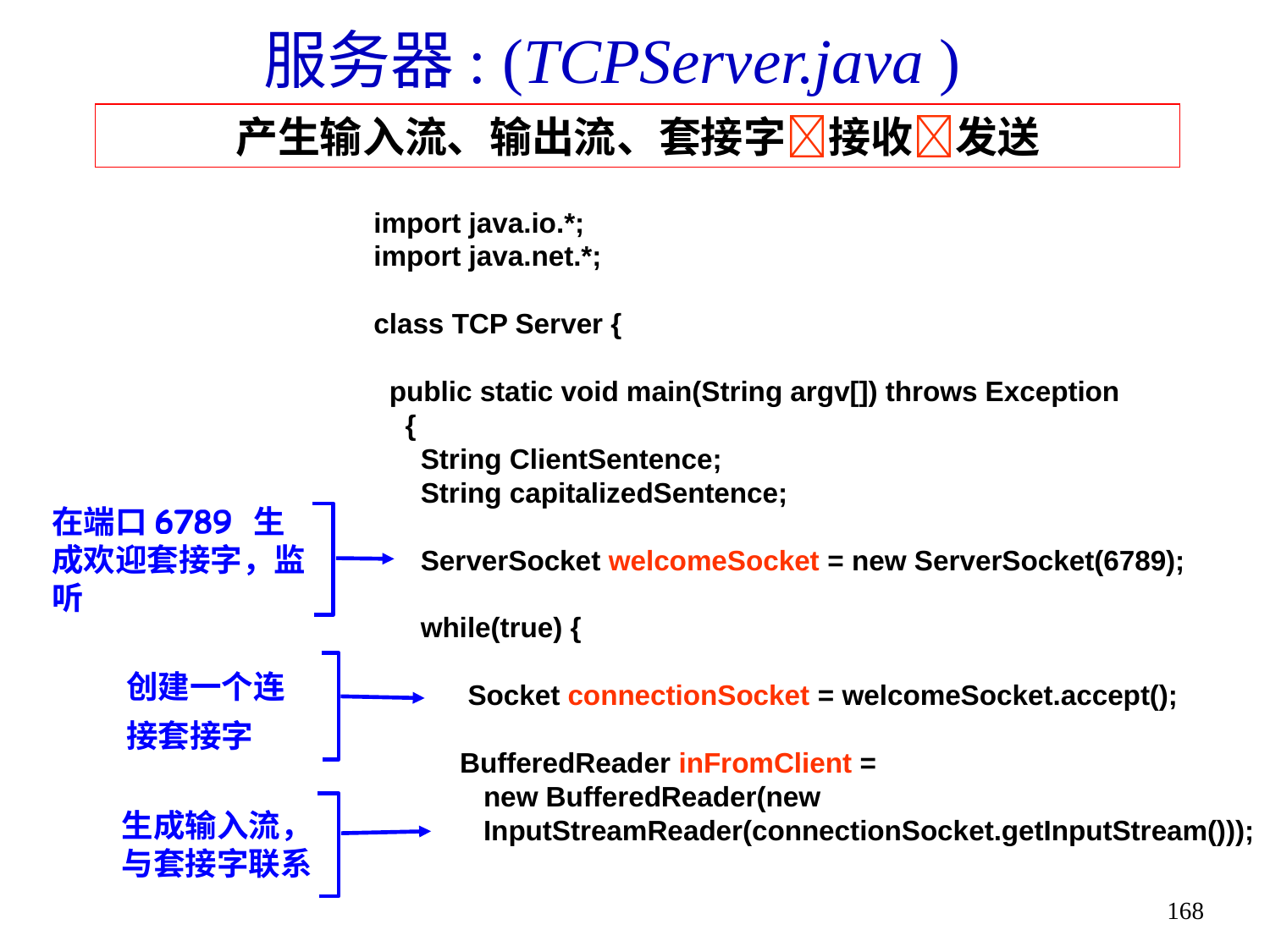

# 服务器: (TCPServer.java )
产生输入流、输出流、套接字→接收→发送
import java.io.*;
import java.net.*;

class TCP Server {

  public static void main(String argv[]) throws Exception
    {
      String ClientSentence;
      String capitalizedSentence;

      ServerSocket welcomeSocket = new ServerSocket(6789);

      while(true) {

            Socket connectionSocket = welcomeSocket.accept();

           BufferedReader inFromClient =
              new BufferedReader(new
              InputStreamReader(connectionSocket.getInputStream()));

在端口6789 生成欢迎套接字，监听

创建一个连接套接字

生成输入流，与套接字联系

168